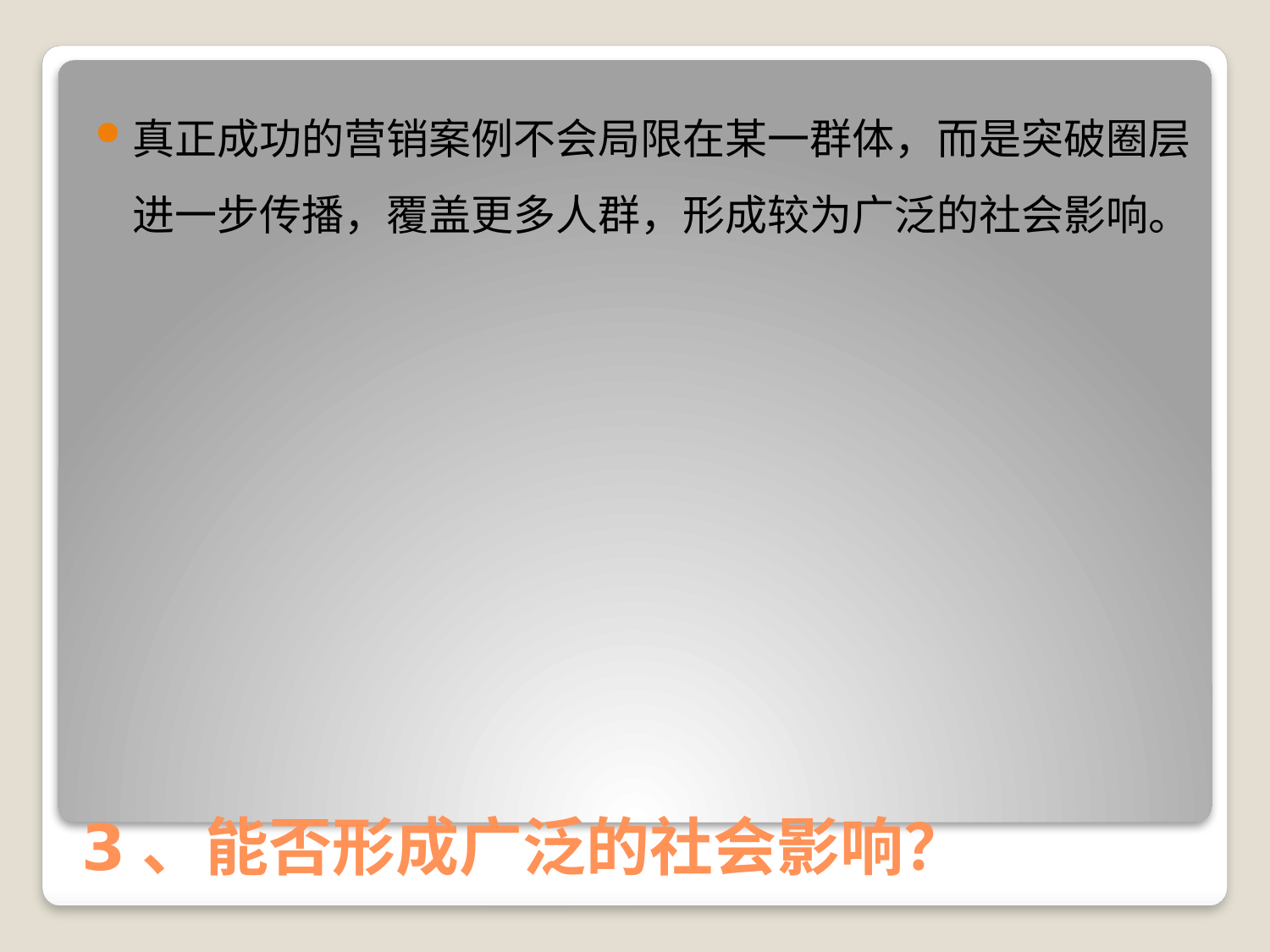

真正成功的营销案例不会局限在某一群体，而是突破圈层进一步传播，覆盖更多人群，形成较为广泛的社会影响。
# 3、能否形成广泛的社会影响？